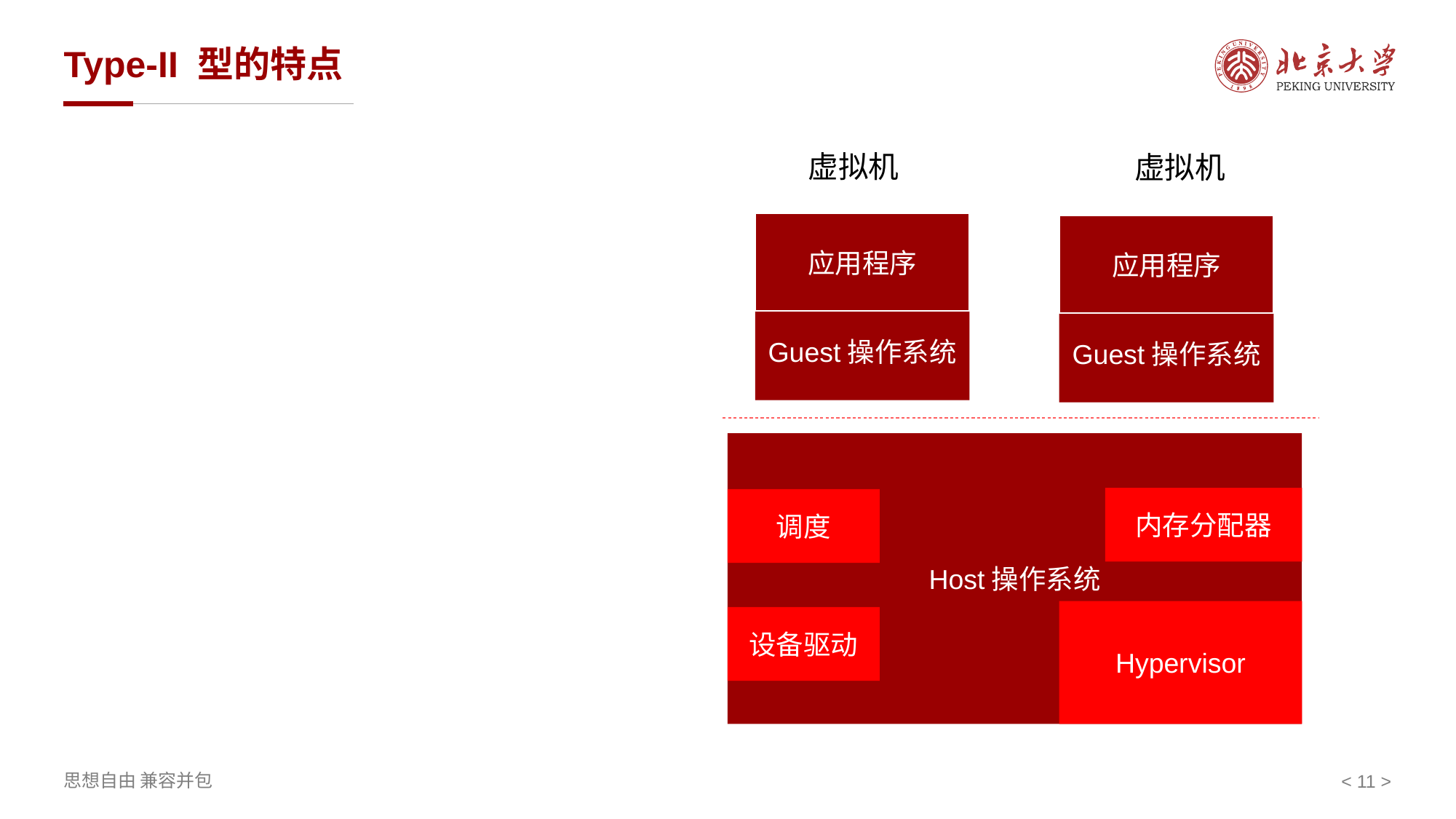

# Type-II 型的特点
虚拟机
虚拟机
应用程序
应用程序
Guest操作系统
Guest操作系统
Host操作系统
内存分配器
调度
Hypervisor
设备驱动
< 11 >